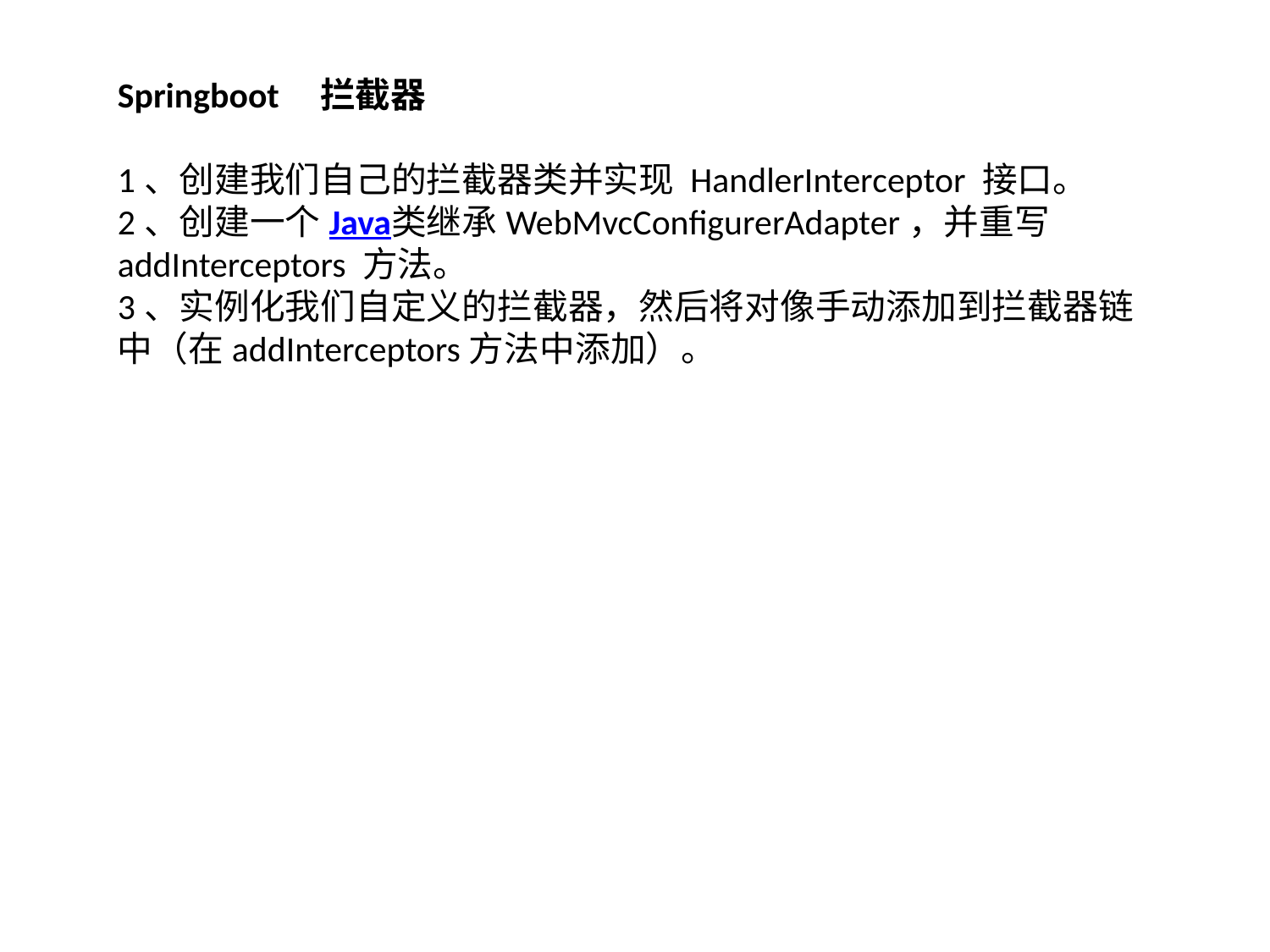

Springboot    拦截器

1、创建我们自己的拦截器类并实现 HandlerInterceptor 接口。 
2、创建一个Java类继承WebMvcConfigurerAdapter，并重写 addInterceptors 方法。 
3、实例化我们自定义的拦截器，然后将对像手动添加到拦截器链中（在addInterceptors方法中添加）。